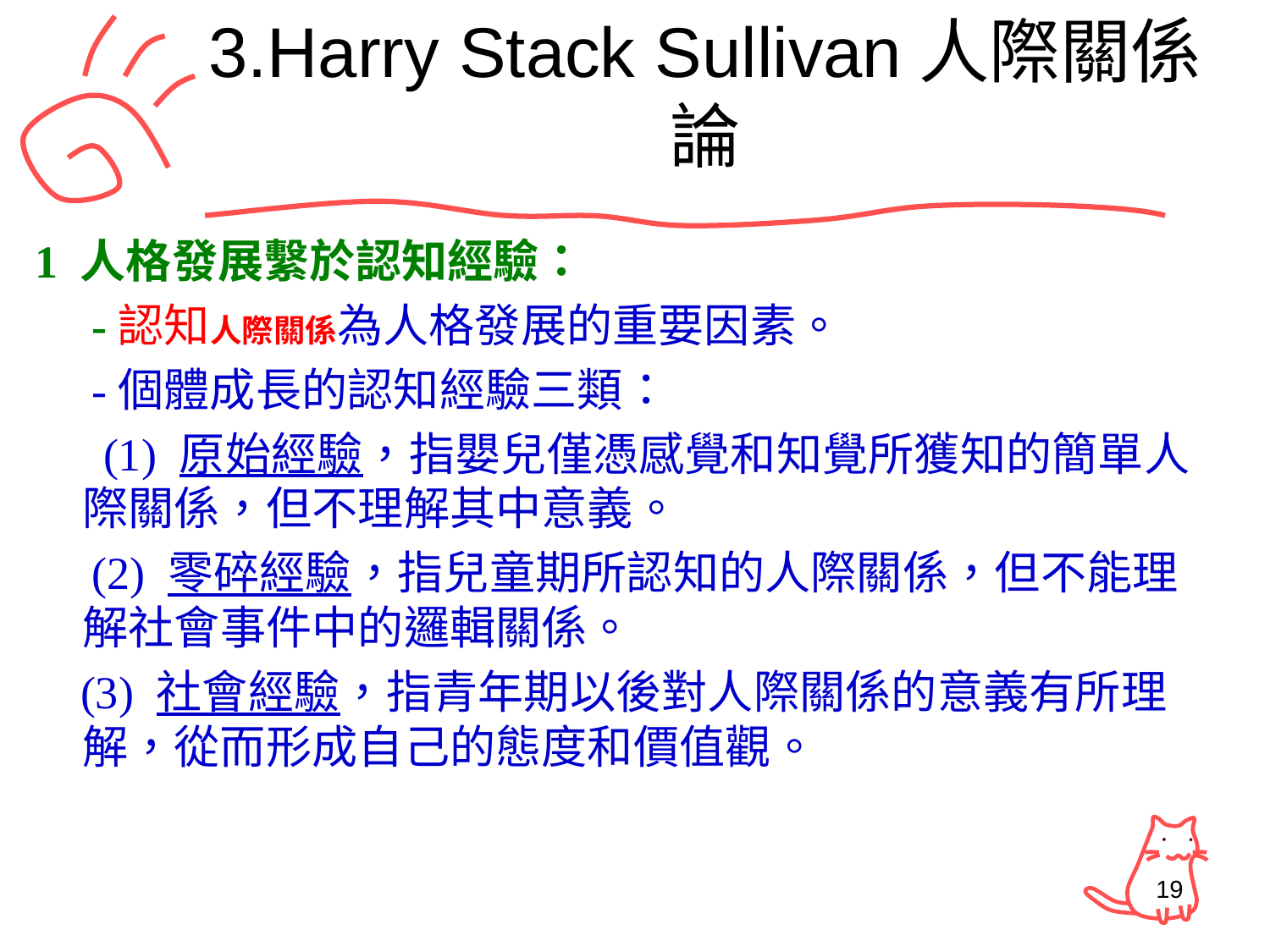

# 3.Harry Stack Sullivan人際關係論
1 人格發展繫於認知經驗：
     -認知人際關係為人格發展的重要因素。
     -個體成長的認知經驗三類：
      (1) 原始經驗，指嬰兒僅憑感覺和知覺所獲知的簡單人際關係，但不理解其中意義。
     (2) 零碎經驗，指兒童期所認知的人際關係，但不能理解社會事件中的邏輯關係。
    (3) 社會經驗，指青年期以後對人際關係的意義有所理解，從而形成自己的態度和價值觀。
19